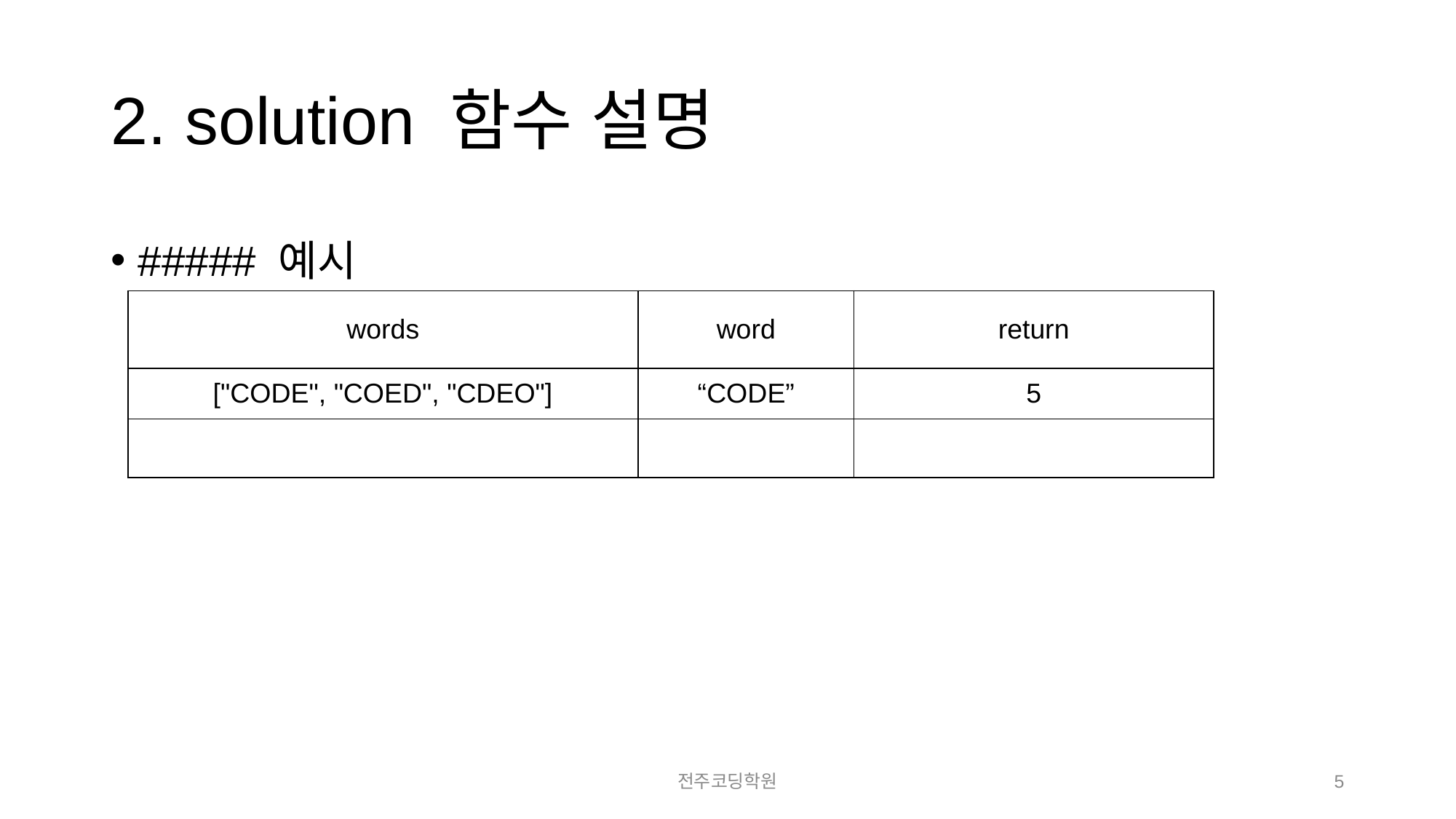

# 2. solution 함수 설명
##### 예시

| words | word | return |
| --- | --- | --- |
| ["CODE", "COED", "CDEO"] | “CODE” | 5 |
|  |  |  |
전주코딩학원
5